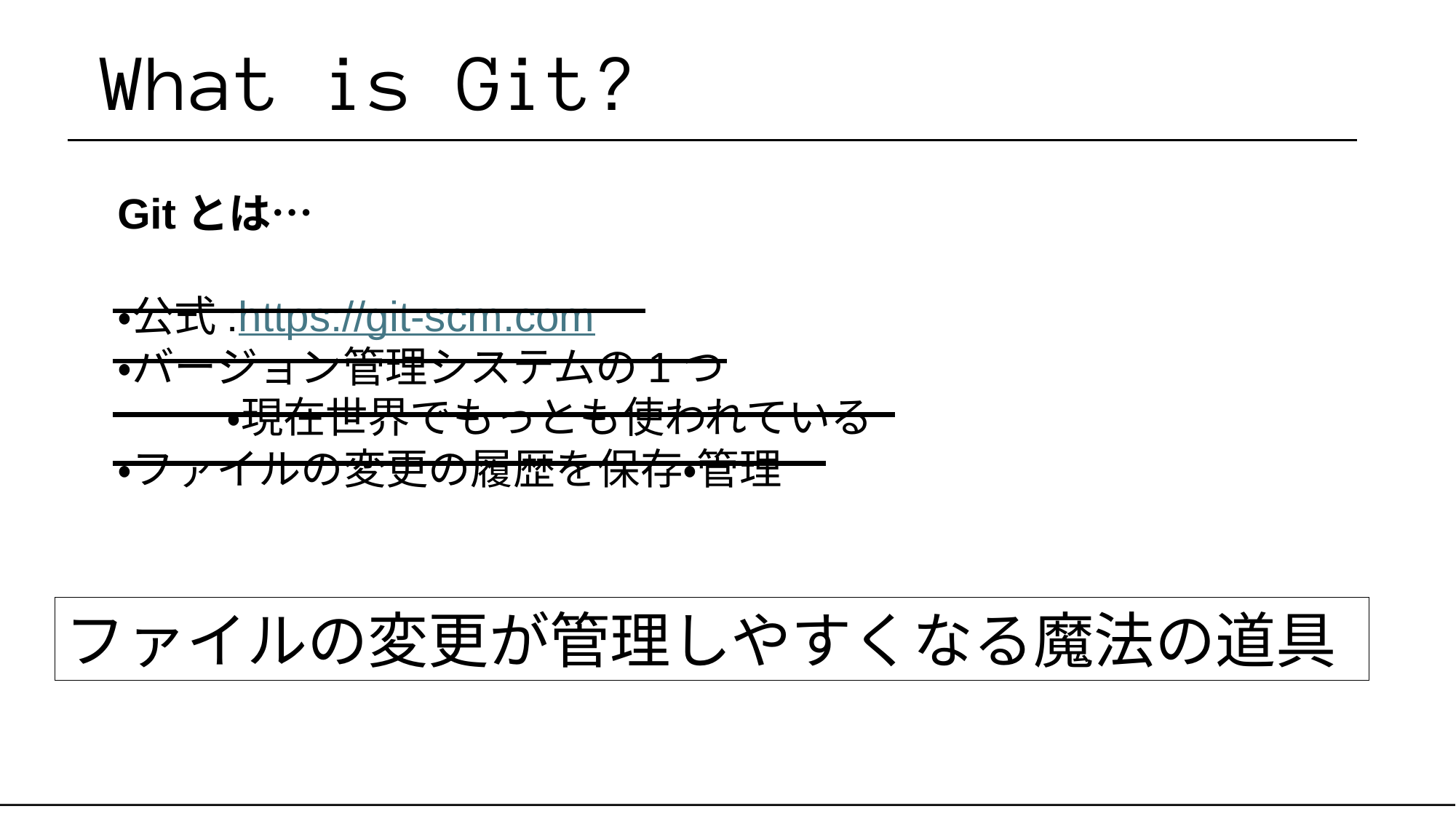

What is Git?

Gitとは…

・公式:https://git-scm.com
・バージョン管理システムの1つ
	・現在世界でもっとも使われている
・ファイルの変更の履歴を保存・管理
ファイルの変更が管理しやすくなる魔法の道具